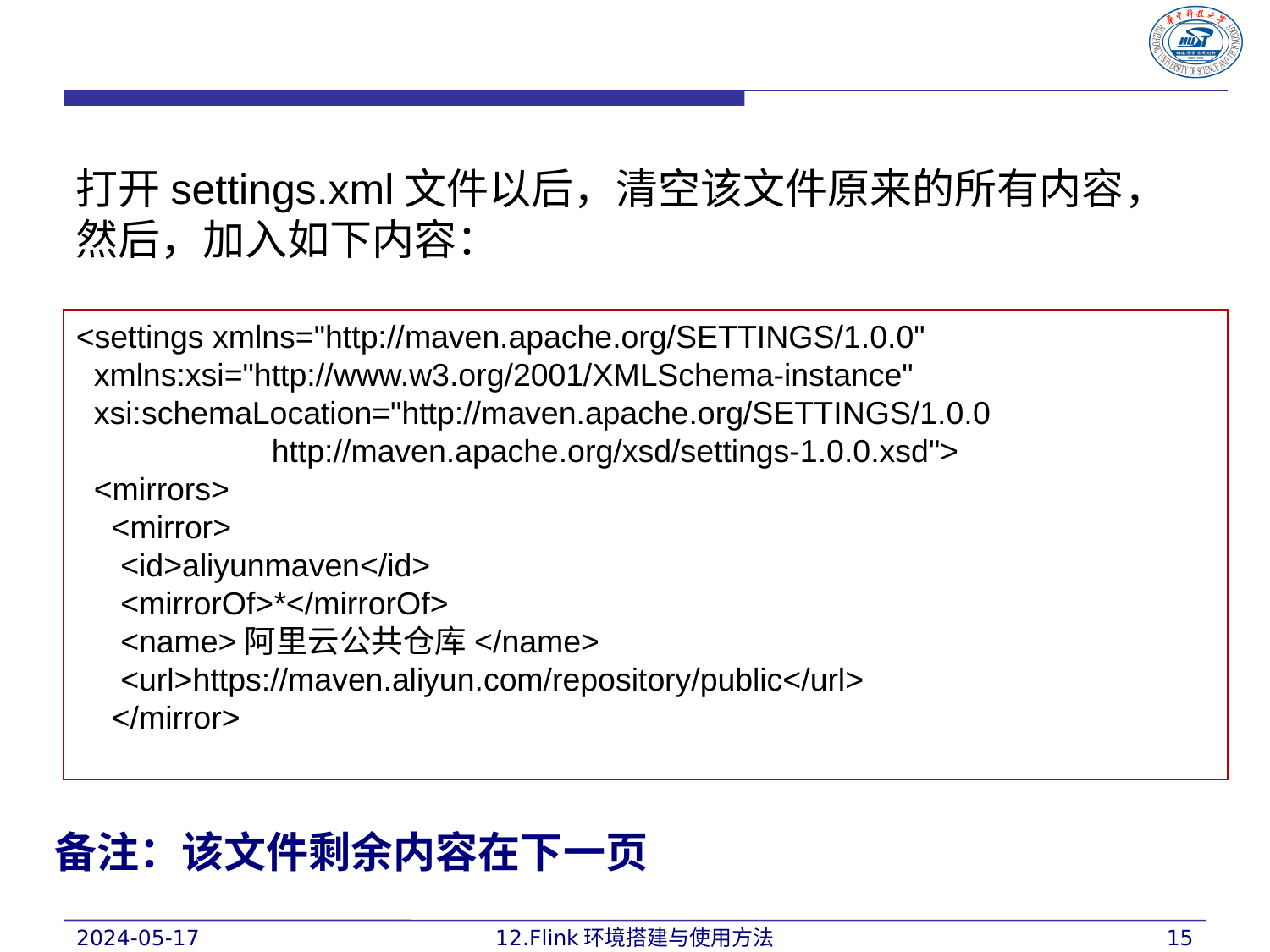

打开settings.xml文件以后，清空该文件原来的所有内容，然后，加入如下内容：
<settings xmlns="http://maven.apache.org/SETTINGS/1.0.0"
  xmlns:xsi="http://www.w3.org/2001/XMLSchema-instance"
  xsi:schemaLocation="http://maven.apache.org/SETTINGS/1.0.0
                      http://maven.apache.org/xsd/settings-1.0.0.xsd">
  <mirrors>
    <mirror>
     <id>aliyunmaven</id>
     <mirrorOf>*</mirrorOf>
     <name>阿里云公共仓库</name>
     <url>https://maven.aliyun.com/repository/public</url>
    </mirror>

备注：该文件剩余内容在下一页
2024-05-17
12.Flink环境搭建与使用方法
15